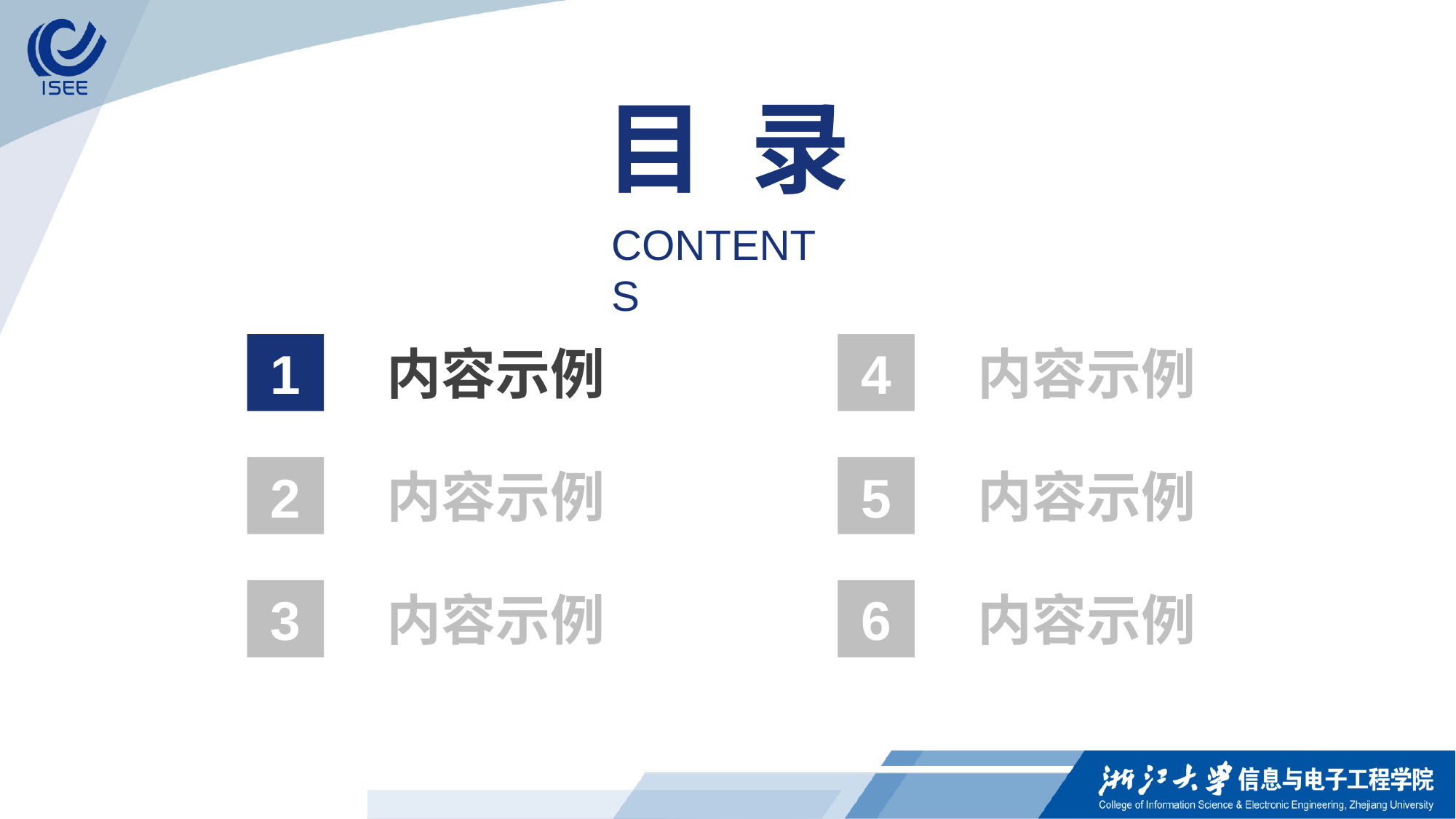

目  录
CONTENTS
内容示例
内容示例
1
4
内容示例
内容示例
2
5
内容示例
内容示例
3
6